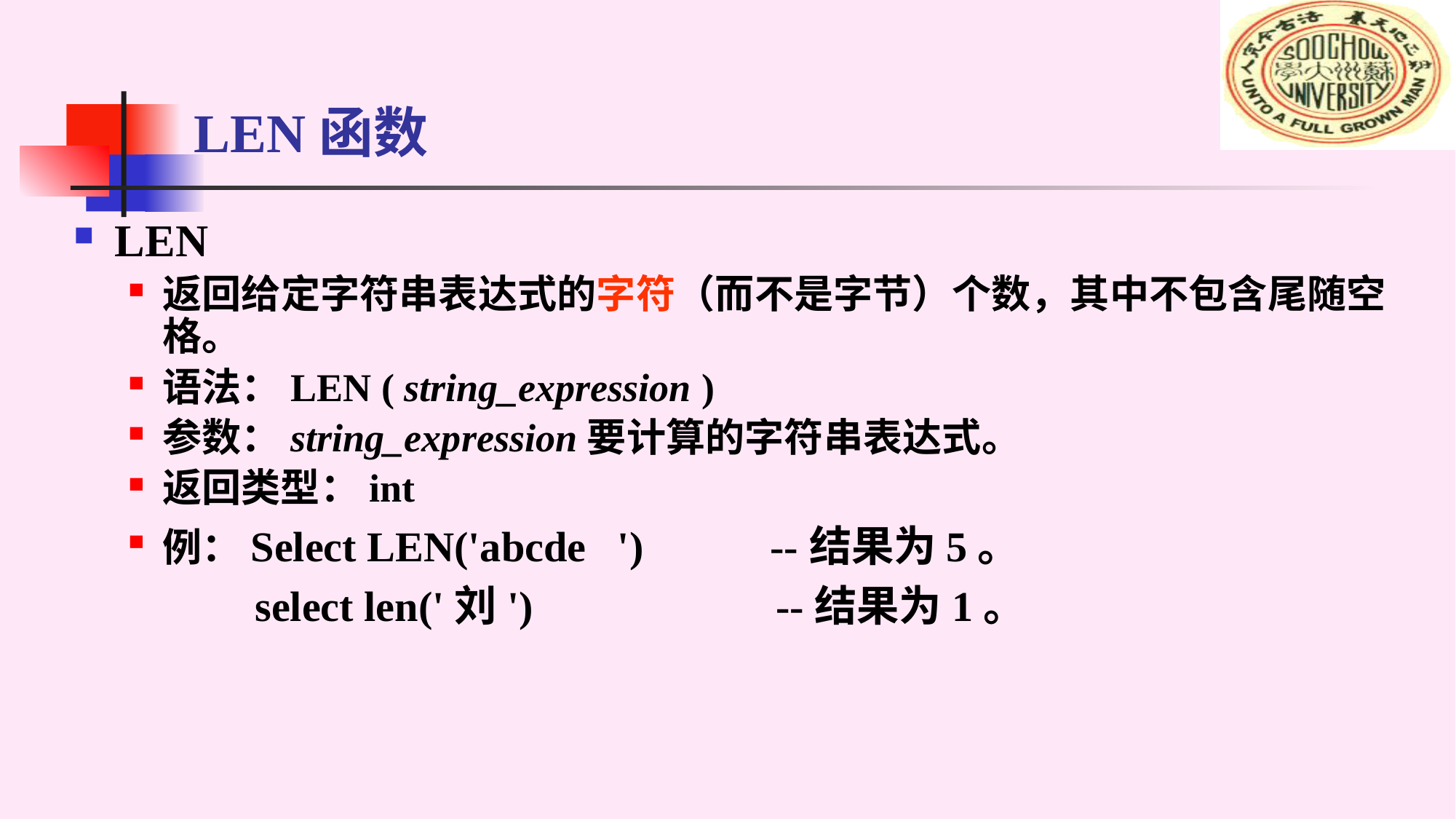

# LEN函数
LEN
返回给定字符串表达式的字符（而不是字节）个数，其中不包含尾随空格。
语法：LEN ( string_expression )
参数：string_expression要计算的字符串表达式。
返回类型：int
例：Select LEN('abcde   ')            --结果为5。
            select len('刘')                       --结果为1。